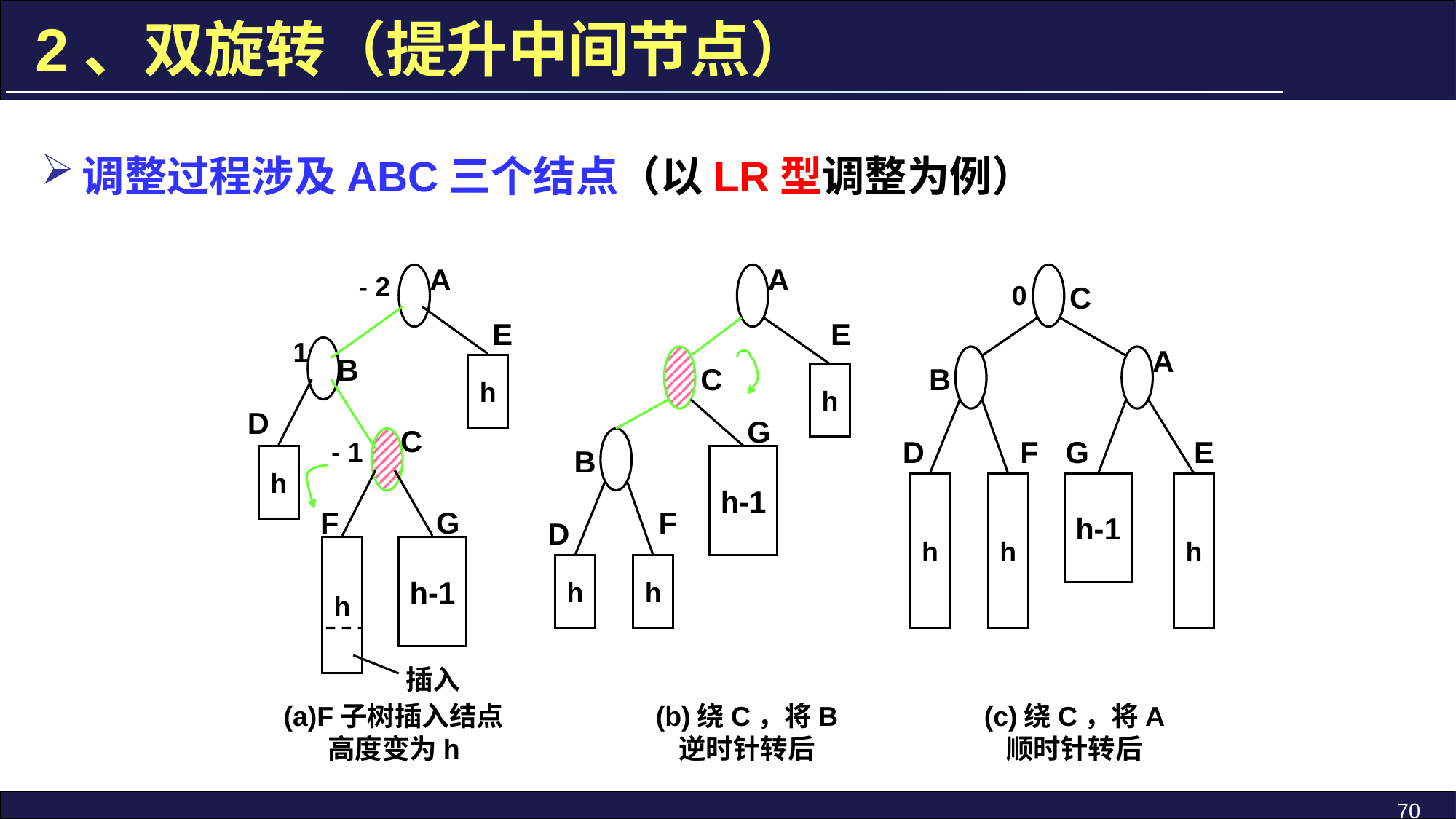

# 2、双旋转（提升中间节点）
调整过程涉及ABC三个结点（以LR型调整为例）
A

E

B
h
D
C

h

F
G
h
h-1

插入
(a)F子树插入结点
高度变为h
- 2
1
- 1
A

E

C
h
G

B
h-1
F
D
h
h
(b)绕C，将B
逆时针转后

0
C
A

B
D
F
G
E
h
h
h-1
h
(c)绕C，将A
顺时针转后
70